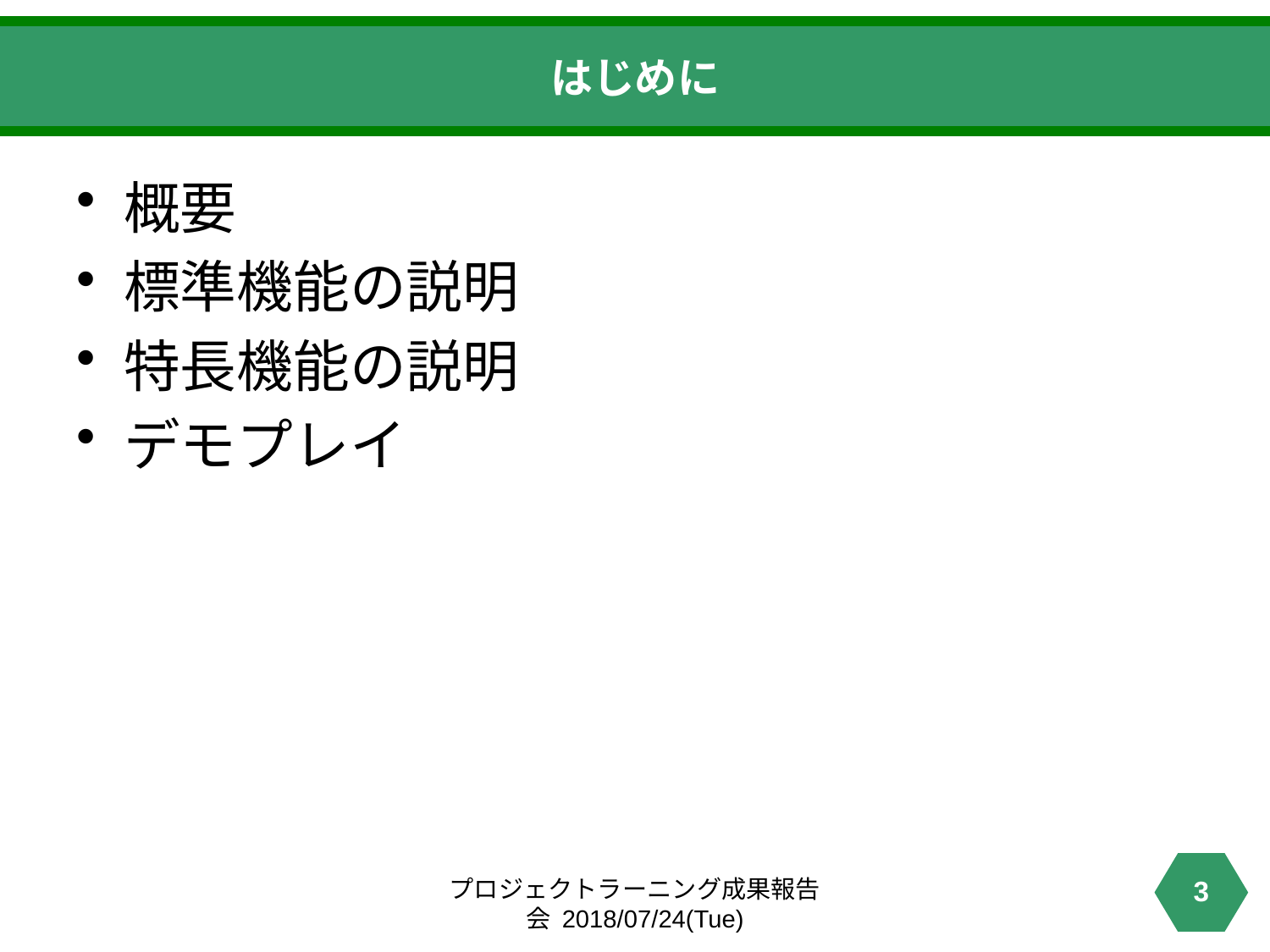

# はじめに
概要
標準機能の説明
特長機能の説明
デモプレイ

プロジェクトラーニング成果報告会 2018/07/24(Tue)
3